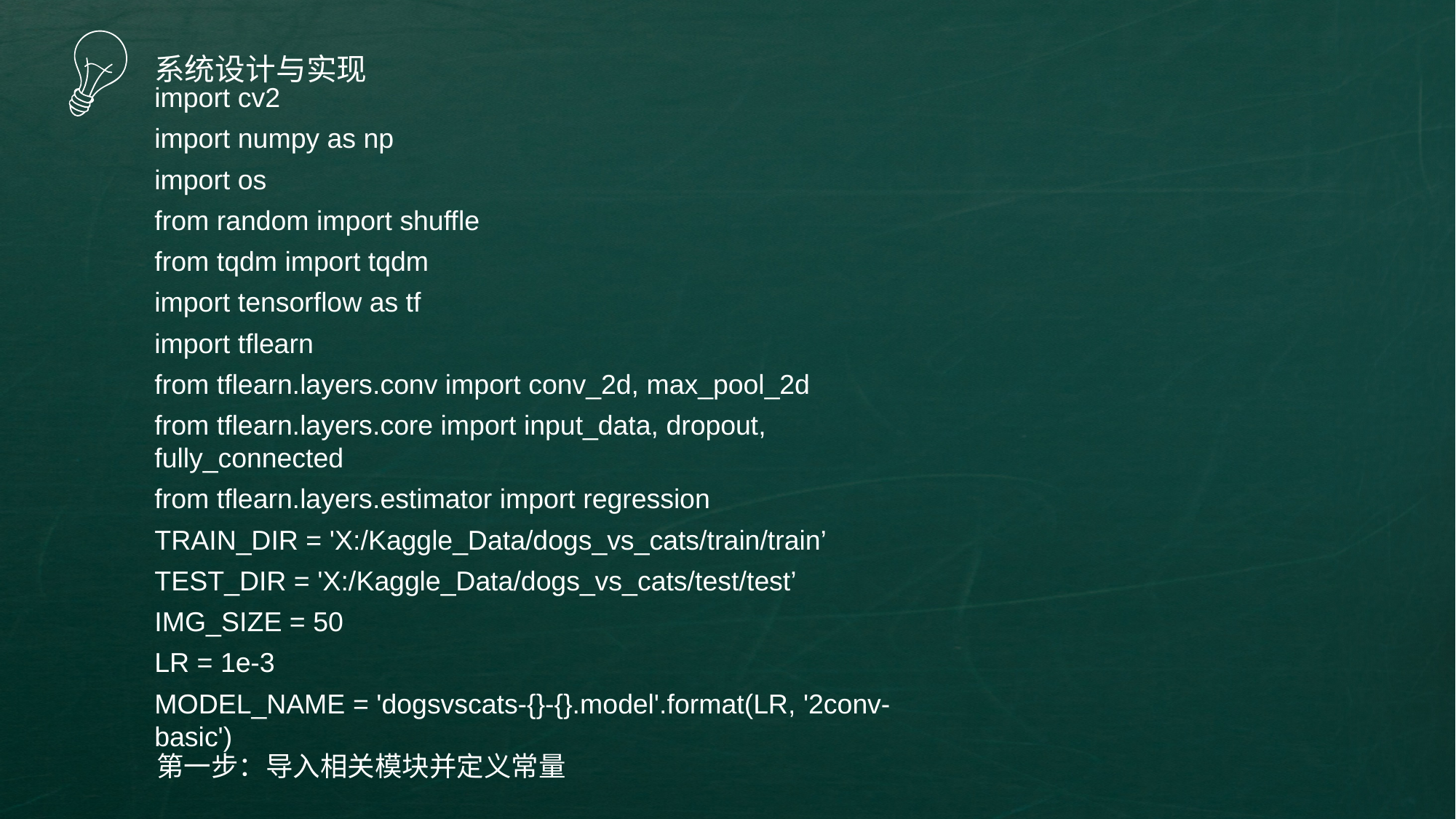

系统设计与实现
import cv2
import numpy as np
import os
from random import shuffle
from tqdm import tqdm
import tensorflow as tf
import tflearn
from tflearn.layers.conv import conv_2d, max_pool_2d
from tflearn.layers.core import input_data, dropout, fully_connected
from tflearn.layers.estimator import regression
TRAIN_DIR = 'X:/Kaggle_Data/dogs_vs_cats/train/train’
TEST_DIR = 'X:/Kaggle_Data/dogs_vs_cats/test/test’
IMG_SIZE = 50
LR = 1e-3
MODEL_NAME = 'dogsvscats-{}-{}.model'.format(LR, '2conv-basic')
第一步：导入相关模块并定义常量